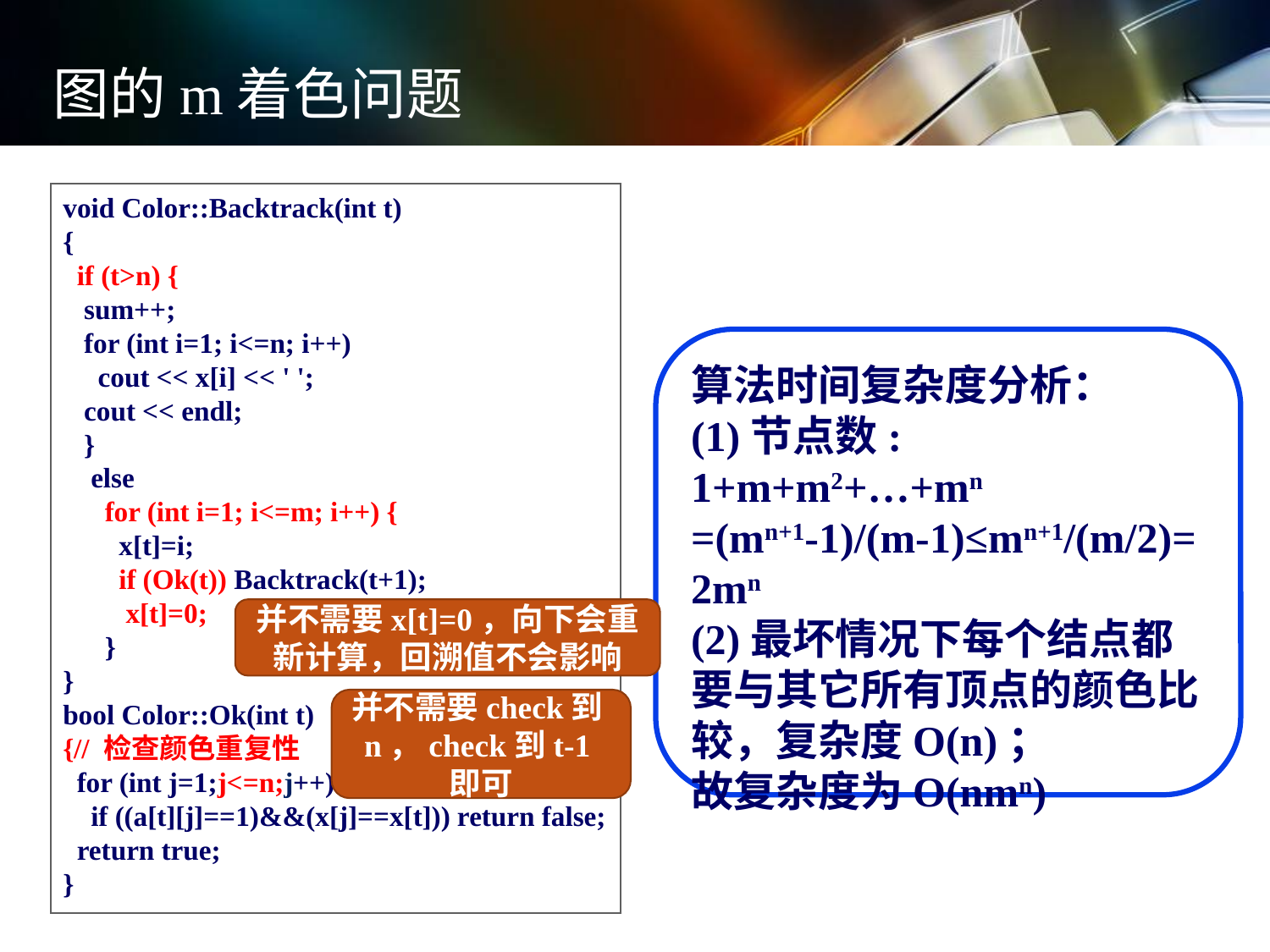

图的m着色问题
void Color::Backtrack(int t)
{
  if (t>n) {
   sum++;
   for (int i=1; i<=n; i++)
     cout << x[i] << ' ';
   cout << endl;
   }
    else
      for (int i=1; i<=m; i++) {
        x[t]=i;
        if (Ok(t)) Backtrack(t+1);
         x[t]=0;
      }
}
bool Color::Ok(int t)
{// 检查颜色重复性
  for (int j=1;j<=n;j++)
    if ((a[t][j]==1)&&(x[j]==x[t])) return false;
  return true;
}
算法时间复杂度分析：
(1)节点数:
1+m+m2+…+mn =(mn+1-1)/(m-1)≤mn+1/(m/2)=2mn
(2)最坏情况下每个结点都要与其它所有顶点的颜色比较，复杂度O(n)；
故复杂度为O(nmn)
并不需要x[t]=0，向下会重新计算，回溯值不会影响
并不需要check到n，check到t-1即可